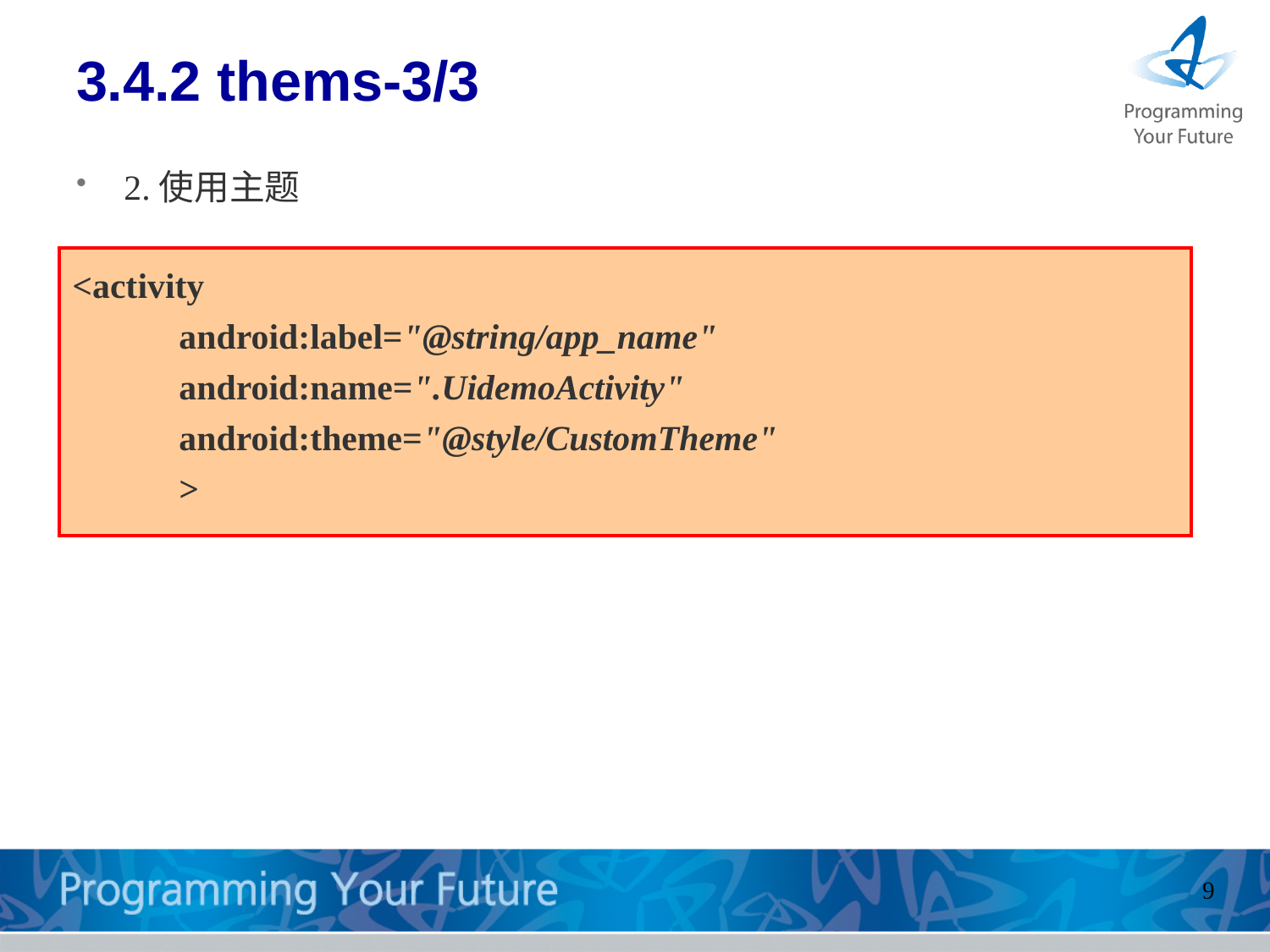

# 3.4.2 thems-3/3
2.使用主题
<activity
            android:label="@string/app_name"
            android:name=".UidemoActivity"
            android:theme="@style/CustomTheme"
            >